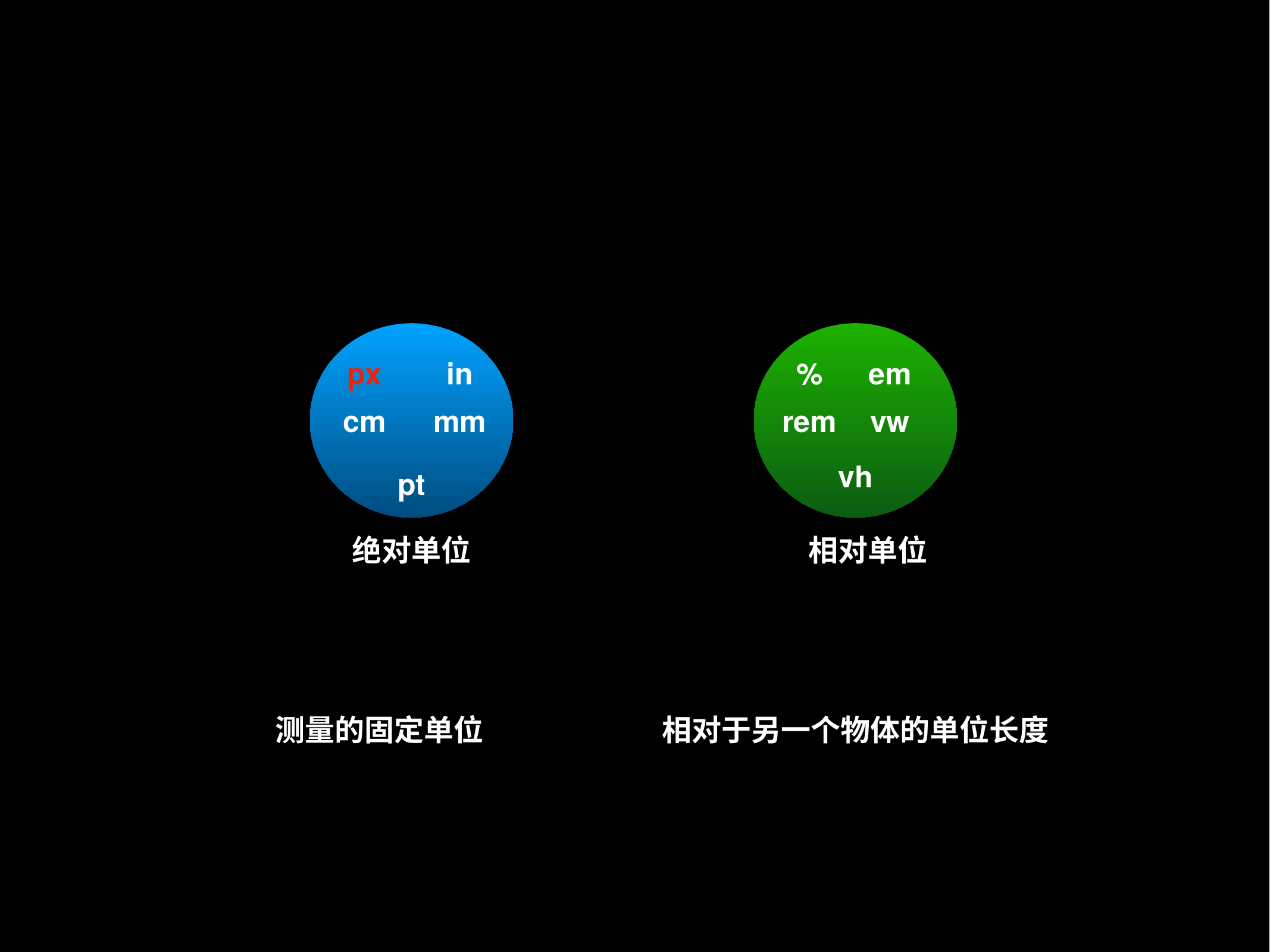

px
in
%
em
cm
mm
rem
vw
vh
pt
绝对单位
相对单位
测量的固定单位
相对于另一个物体的单位长度